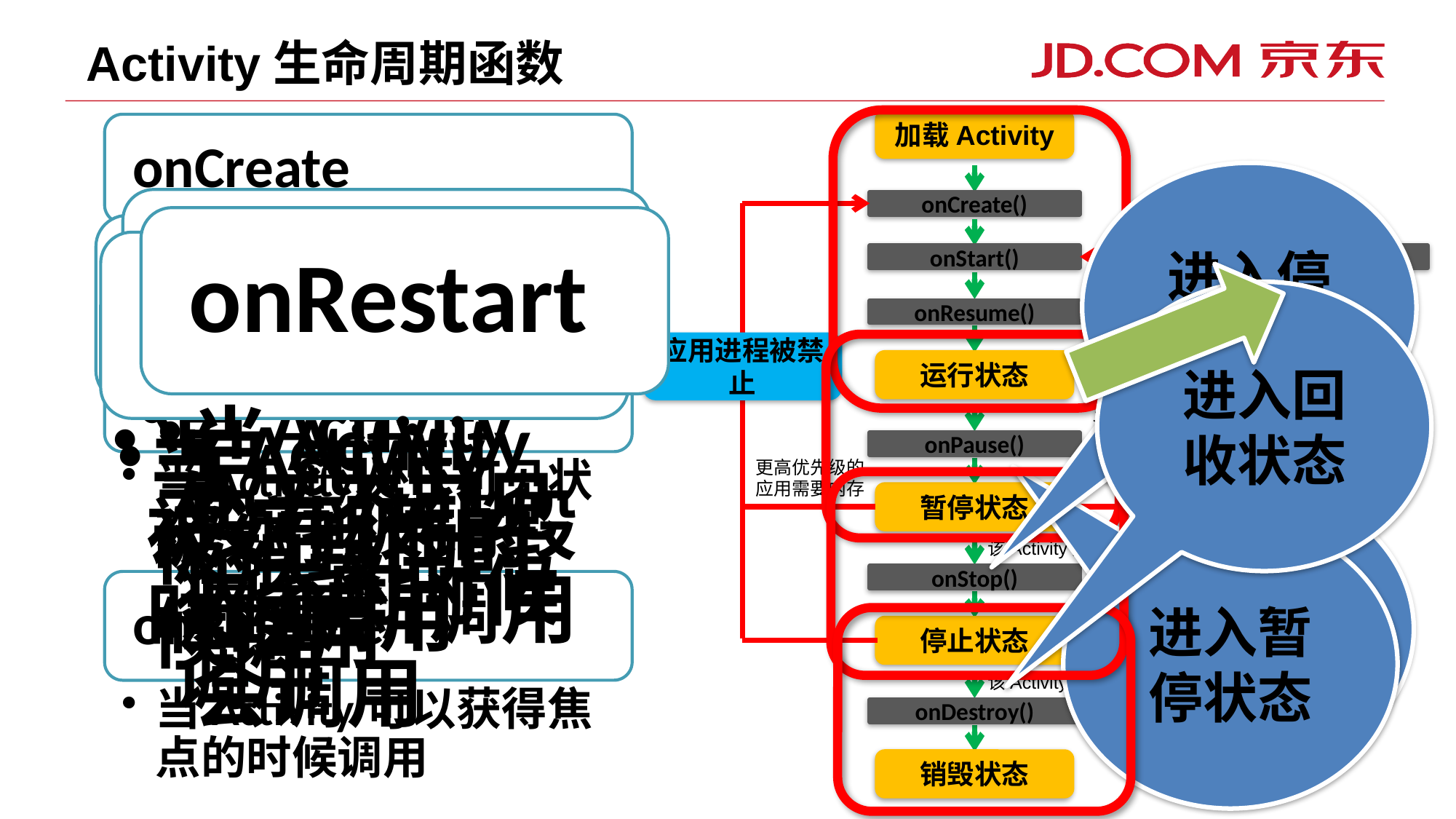

Activity生命周期函数

onPause
当Activity被遮挡住的时候调用
onCreate
 第一次调用activity时调用
onStart
当Activity处于可见状态
onResume
当Activity可以获得焦点的时候调用
加载Activity
onCreate()
onStart()
onRestart()
onResume()
应用进程被禁止
运行状态
该Activity再次回到前台
onPause()
更高优先级的应用需要内存
暂停状态
该Activity变为完全不可见
onStop()
用户再次启用该Activity，使之进入前台
停止状态
该Activity被系统结束或销毁
onDestroy()
销毁状态
onDestroy
当Activity被销毁的时候调用
onStop
当Activity处于不可见状态的时候调用
onRestart
当Activity没有被销毁是重新调用会调用
进入停止状态
进入回收状态

进入激活状态
进入暂停状态